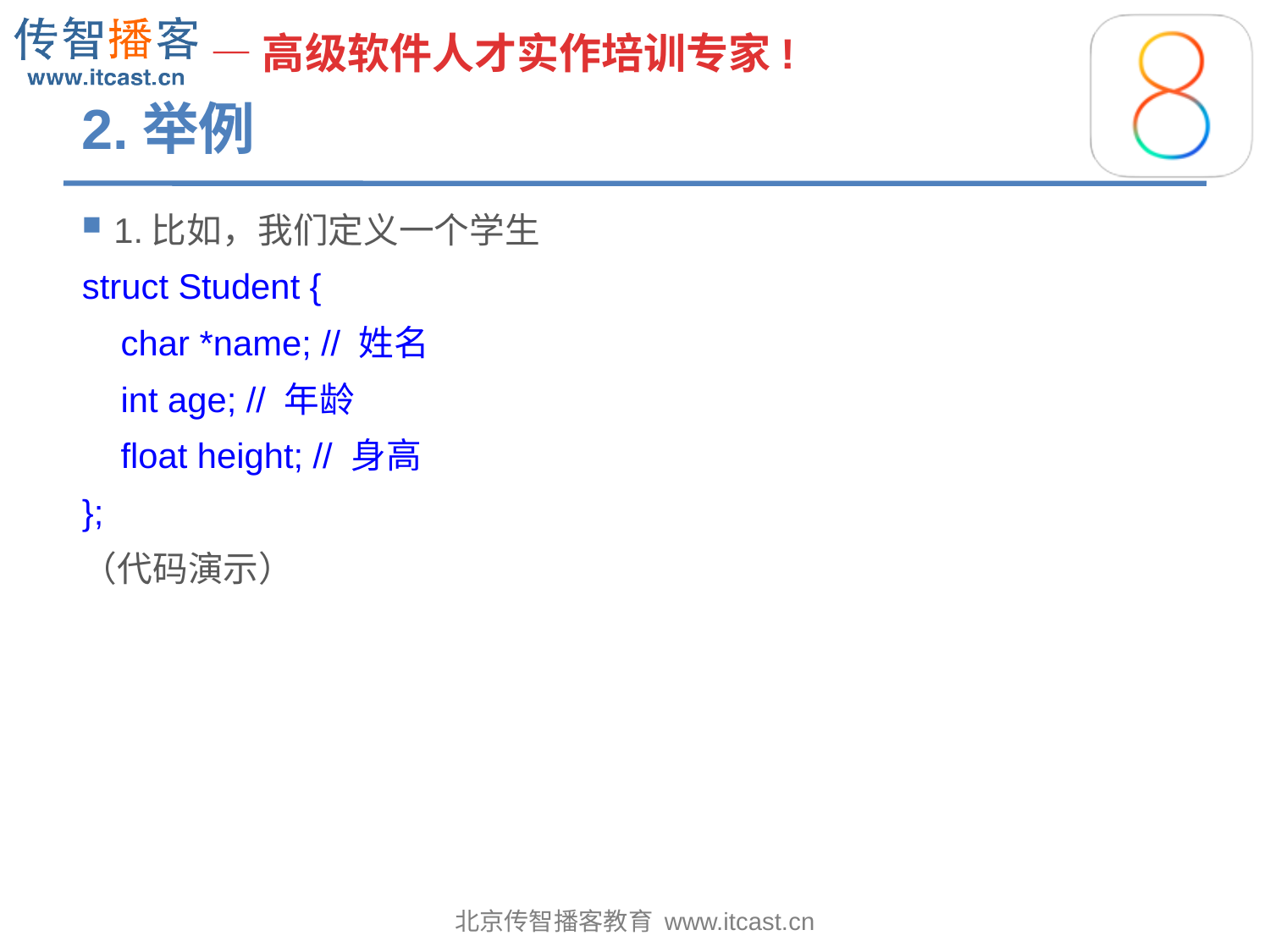

# 2.举例
1.比如，我们定义一个学生
struct Student {
    char *name; // 姓名
    int age; // 年龄
    float height; // 身高
};
（代码演示）